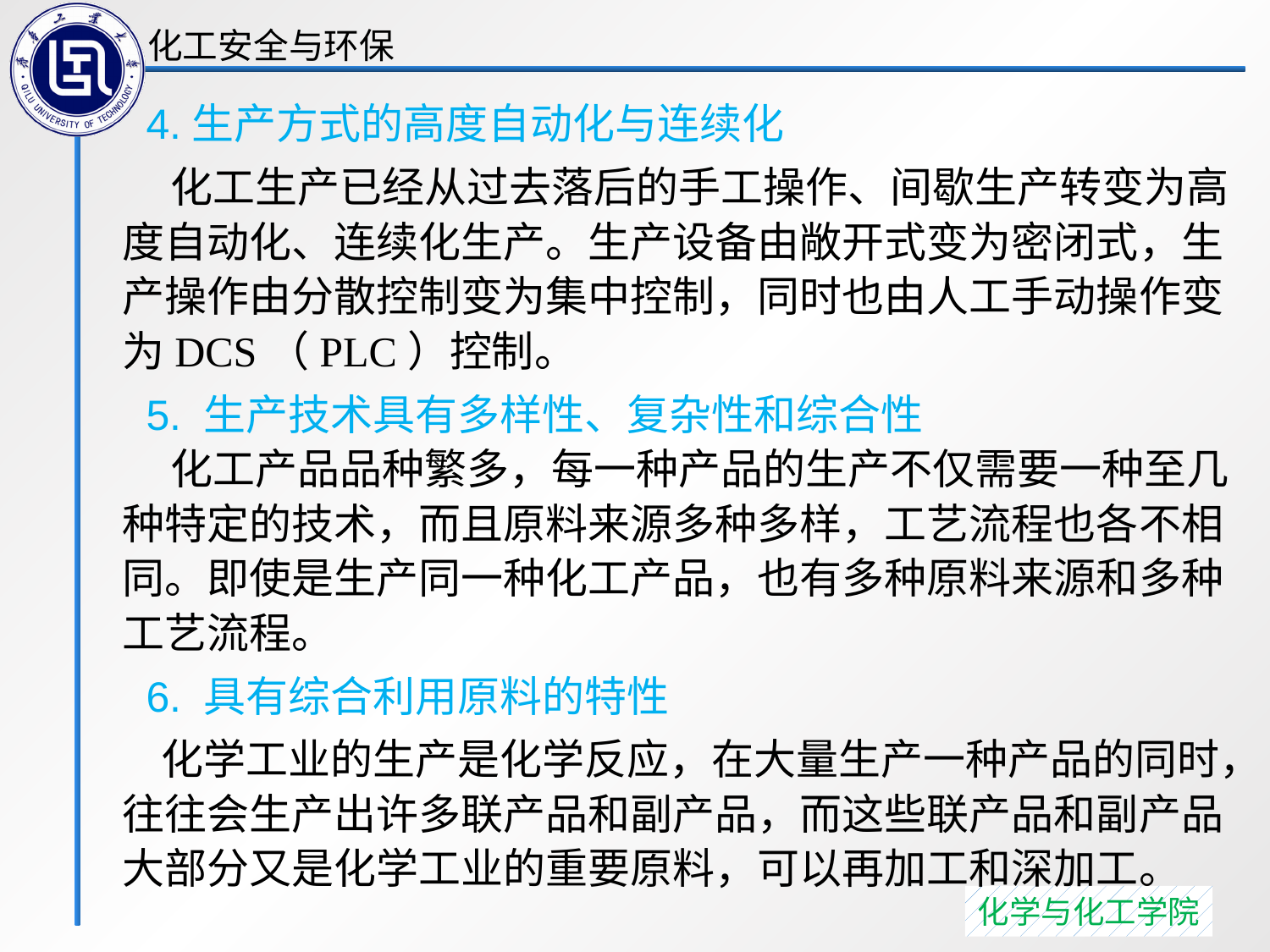

4.生产方式的高度自动化与连续化
    化工生产已经从过去落后的手工操作、间歇生产转变为高度自动化、连续化生产。生产设备由敞开式变为密闭式，生产操作由分散控制变为集中控制，同时也由人工手动操作变为DCS（PLC）控制。
  5. 生产技术具有多样性、复杂性和综合性
    化工产品品种繁多，每一种产品的生产不仅需要一种至几种特定的技术，而且原料来源多种多样，工艺流程也各不相同。即使是生产同一种化工产品，也有多种原料来源和多种工艺流程。
  6. 具有综合利用原料的特性
   化学工业的生产是化学反应，在大量生产一种产品的同时，往往会生产出许多联产品和副产品，而这些联产品和副产品大部分又是化学工业的重要原料，可以再加工和深加工。